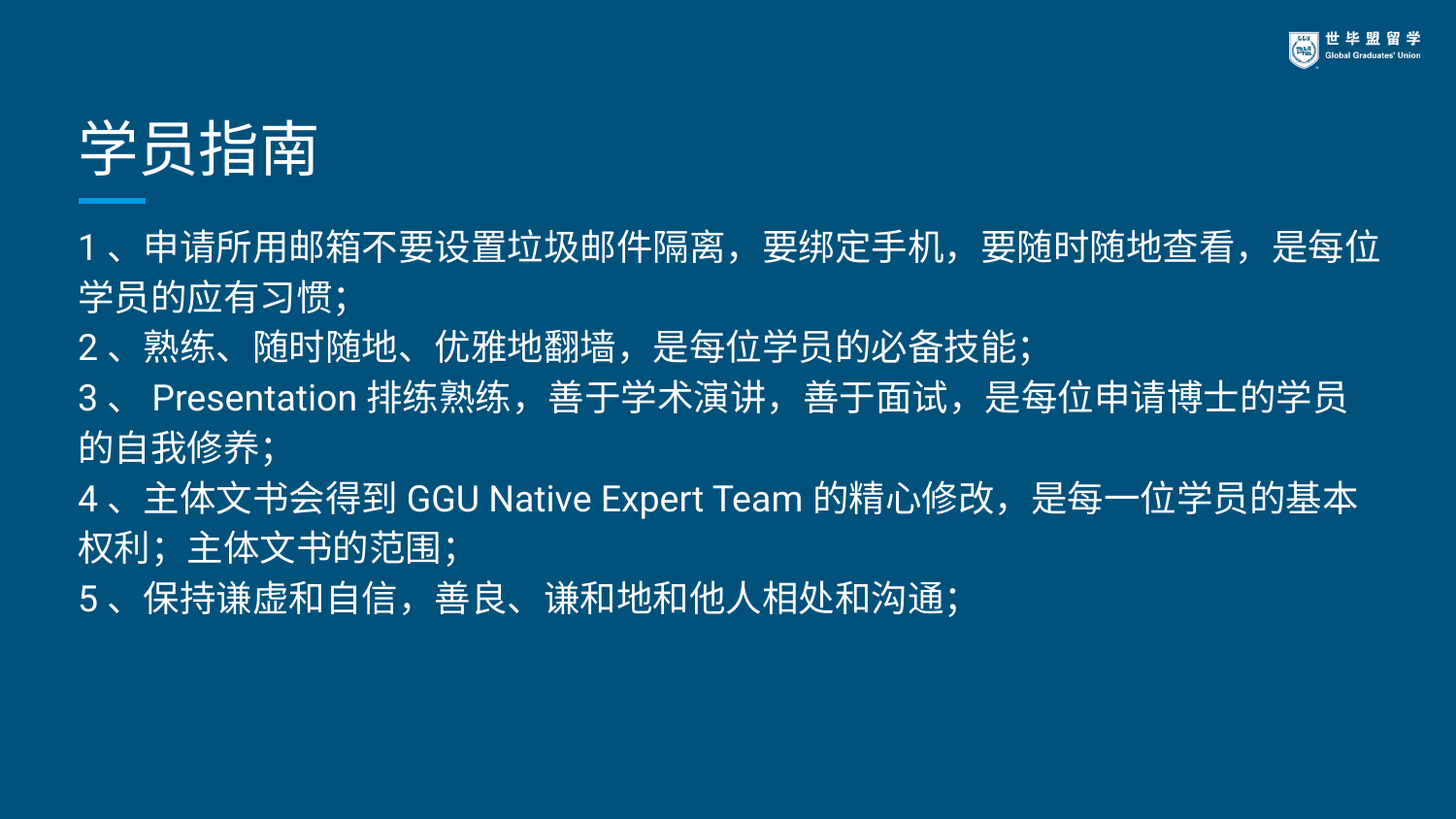

# 学员指南
1、申请所用邮箱不要设置垃圾邮件隔离，要绑定手机，要随时随地查看，是每位学员的应有习惯；
2、熟练、随时随地、优雅地翻墙，是每位学员的必备技能；
3、Presentation排练熟练，善于学术演讲，善于面试，是每位申请博士的学员的自我修养；
4、主体文书会得到GGU Native Expert Team的精心修改，是每一位学员的基本权利；主体文书的范围；
5、保持谦虚和自信，善良、谦和地和他人相处和沟通；